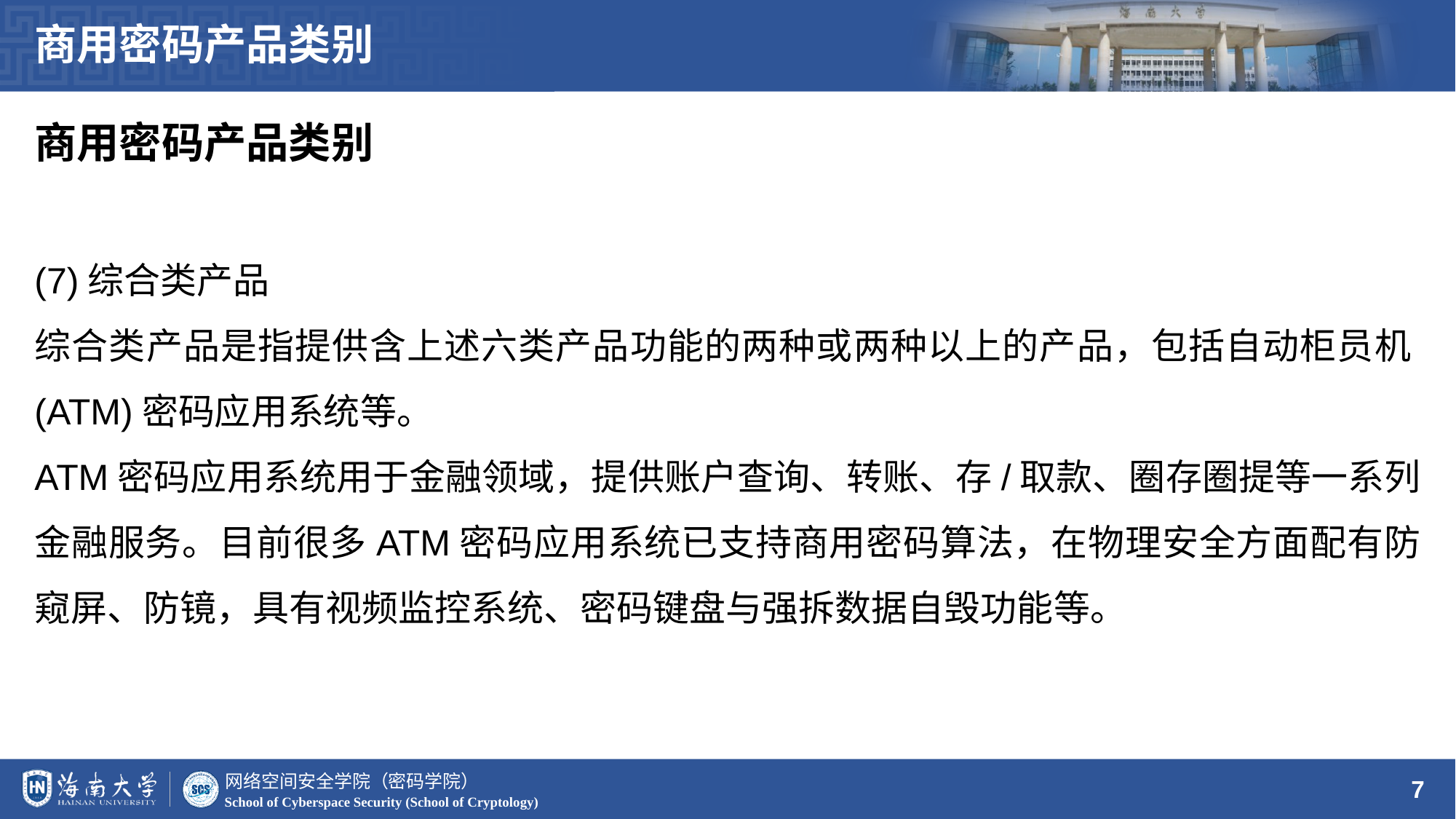

商用密码产品类别
商用密码产品类别

(7)综合类产品
综合类产品是指提供含上述六类产品功能的两种或两种以上的产品，包括自动柜员机(ATM)密码应用系统等。
ATM密码应用系统用于金融领域，提供账户查询、转账、存/取款、圈存圈提等一系列金融服务。目前很多ATM密码应用系统已支持商用密码算法，在物理安全方面配有防窥屏、防镜，具有视频监控系统、密码键盘与强拆数据自毁功能等。

7